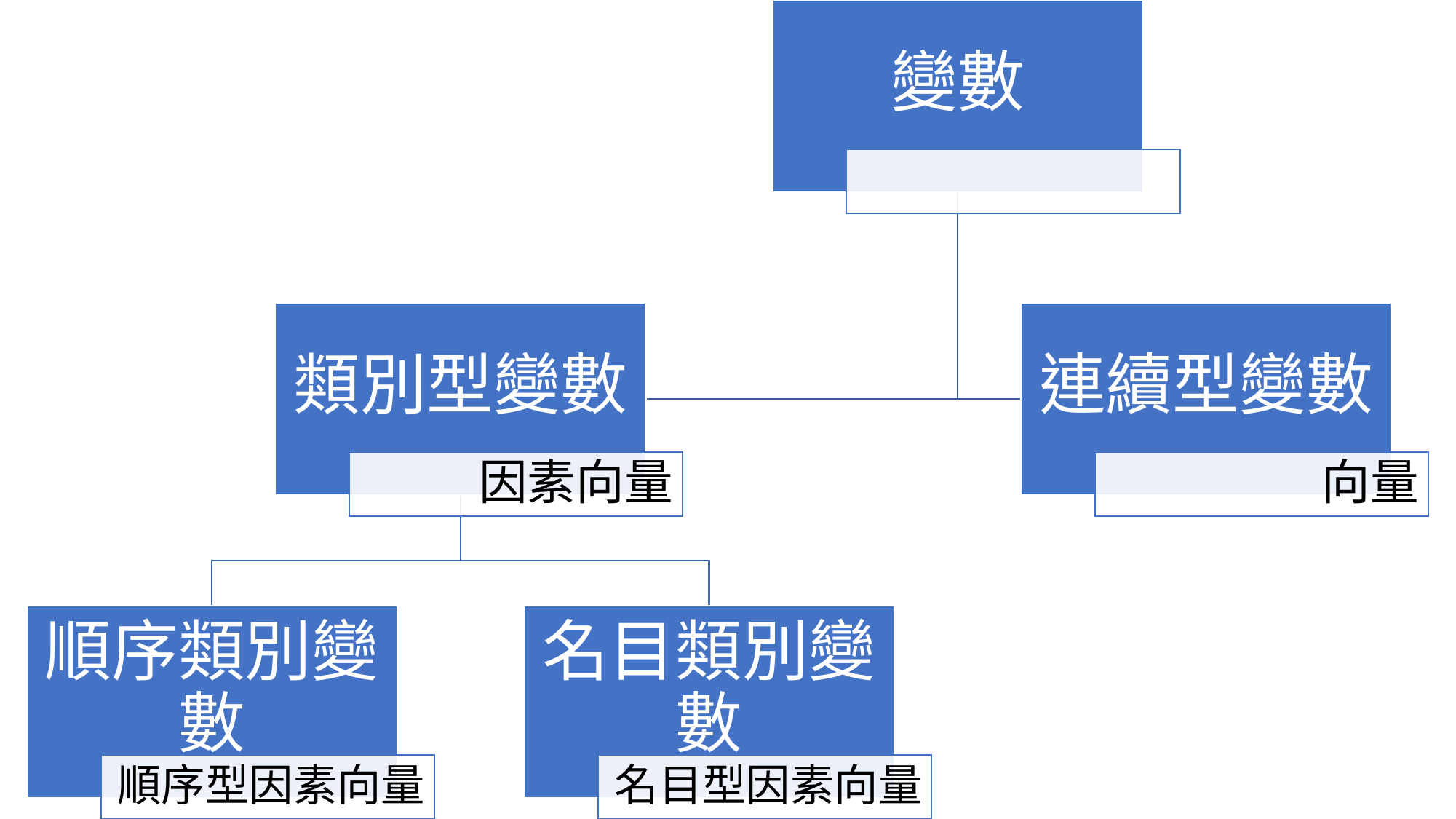

變數

類別型變數
因素向量
順序類別變數
順序型因素向量
名目類別變數
名目型因素向量
連續型變數
向量